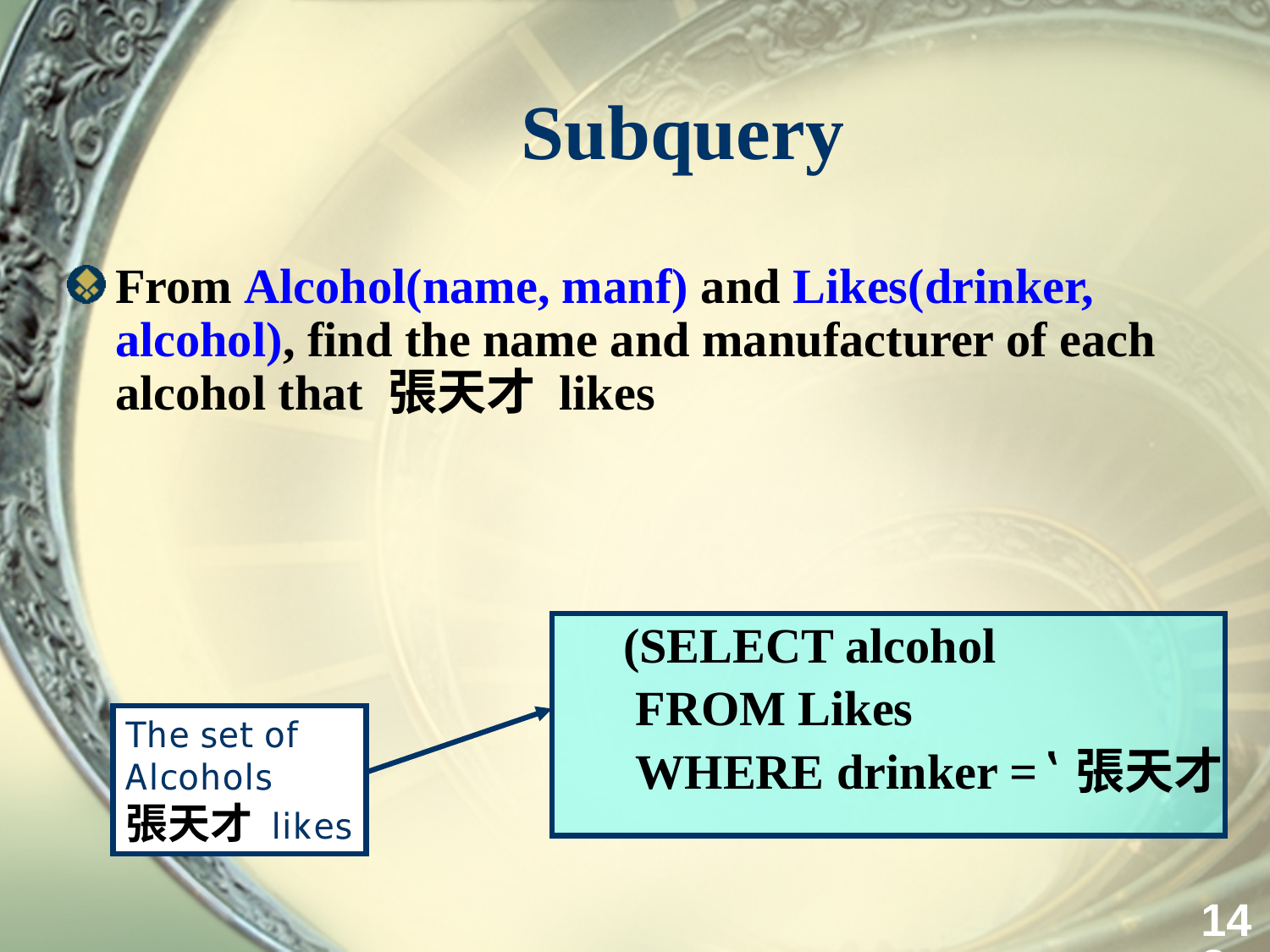

Subquery
From Alcohol(name, manf) and Likes(drinker, alcohol), find the name and manufacturer of each alcohol that 張天才 likes

					(SELECT alcohol
					 FROM Likes
					 WHERE drinker = ‘張天才’);

The set of
Alcohols
張天才 likes

148